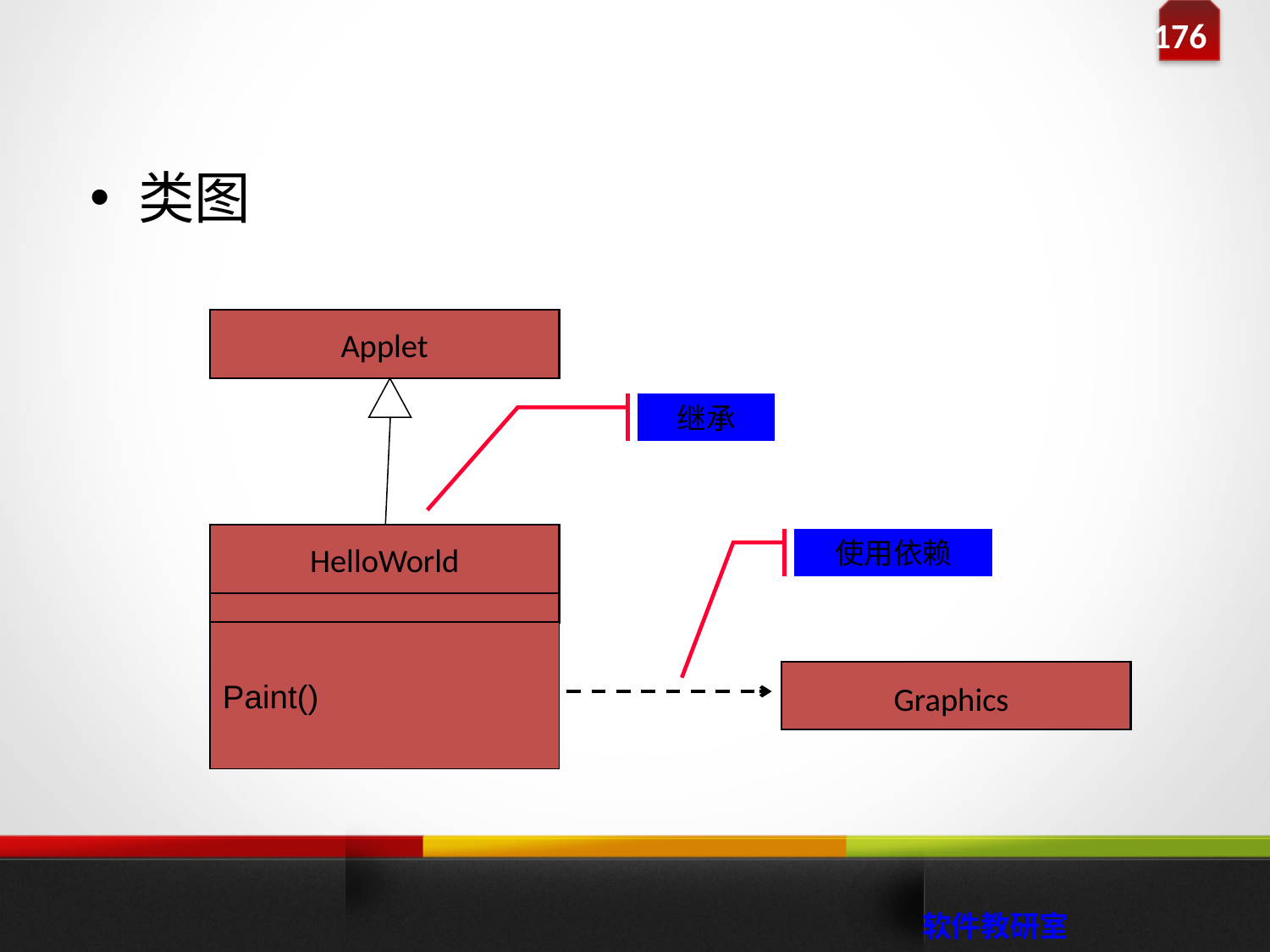

类图
Applet

继承
HelloWorld
使用依赖

Paint()
Graphics
                                     软件教研室